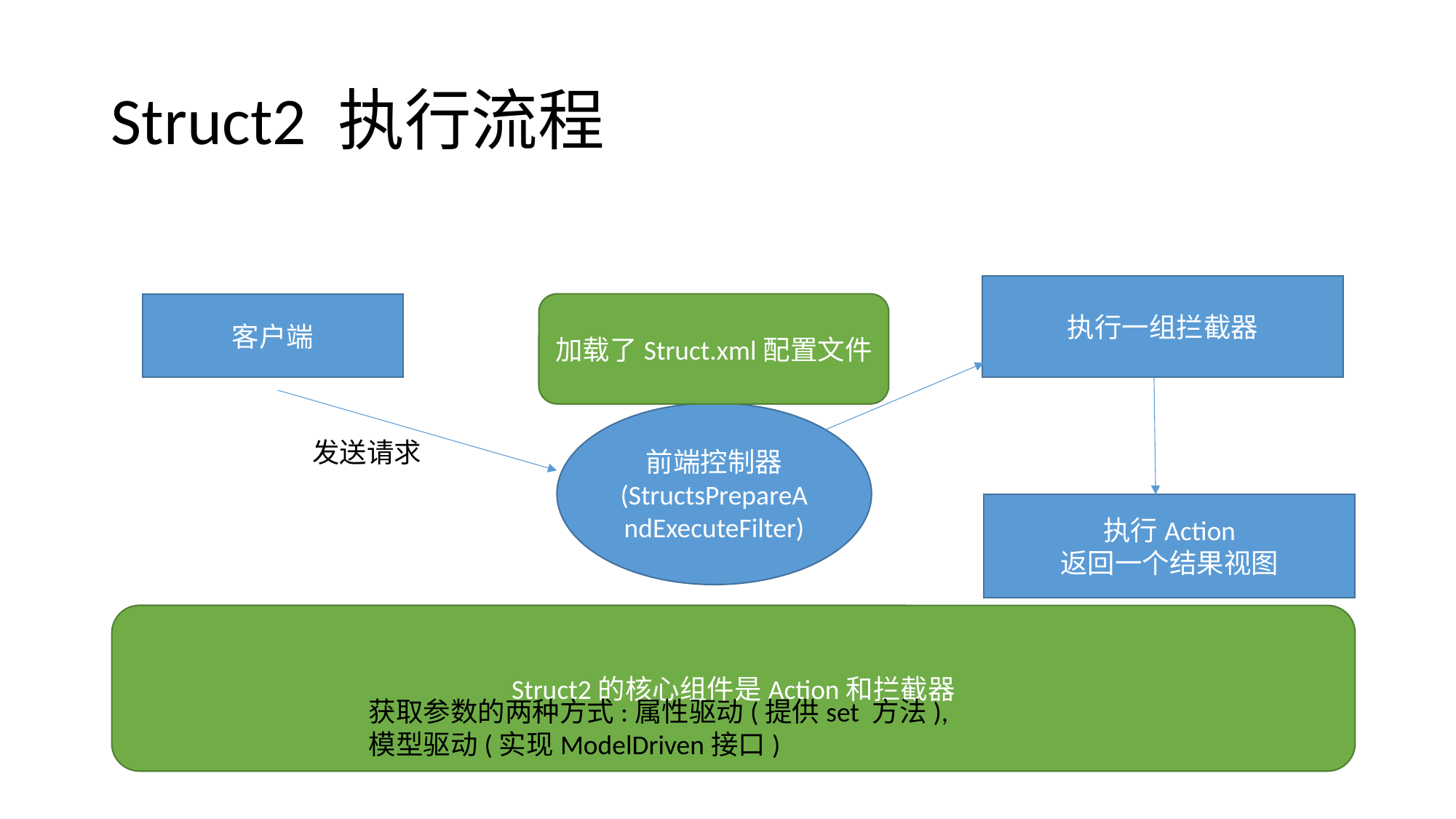

# Struct2 执行流程

执行一组拦截器
客户端
加载了Struct.xml配置文件
前端控制器
(StructsPrepareAndExecuteFilter)
发送请求
执行Action
返回一个结果视图
Struct2的核心组件是Action和拦截器
获取参数的两种方式:属性驱动(提供set 方法),模型驱动(实现ModelDriven接口)